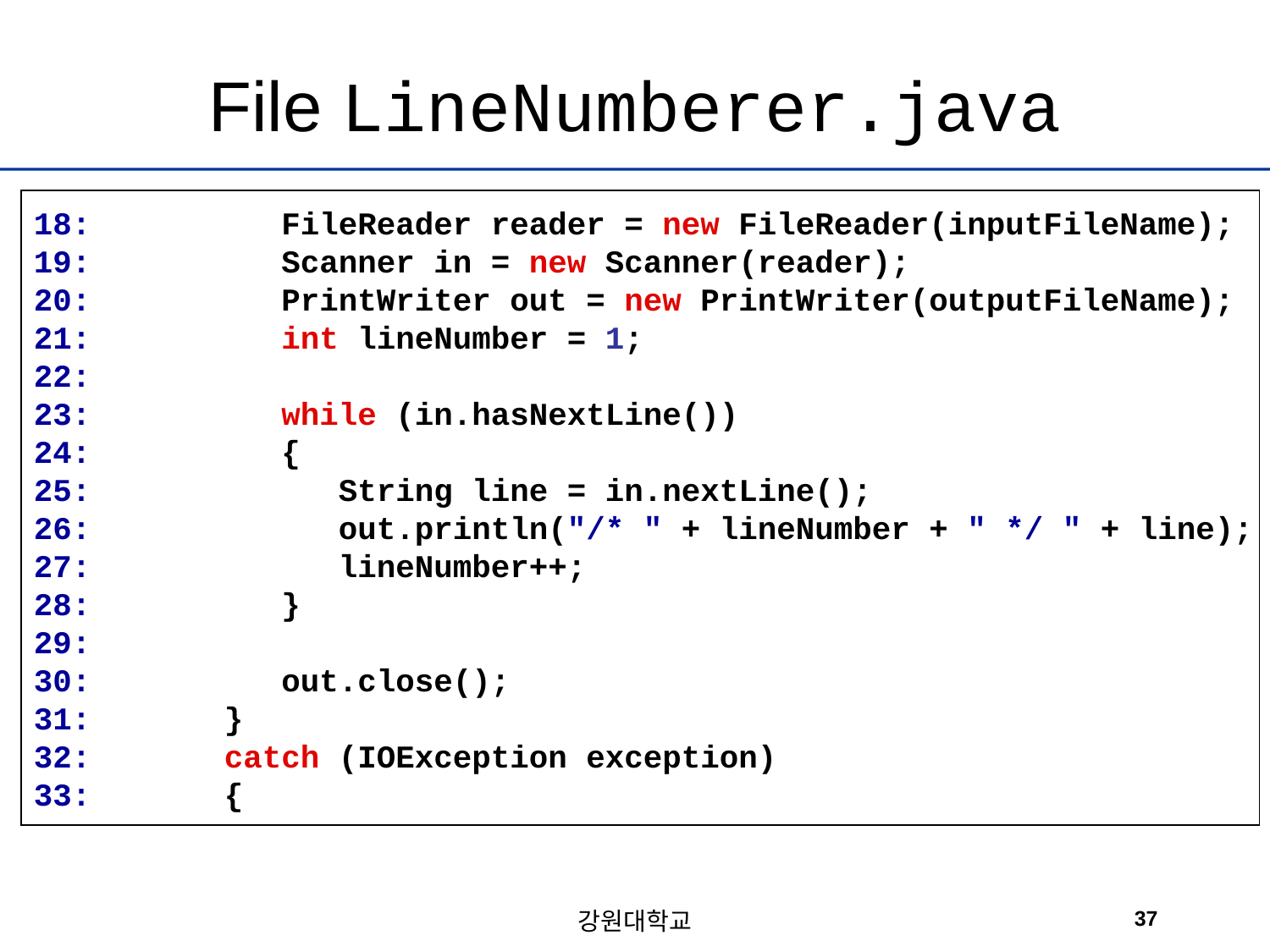

# File LineNumberer.java

18:          FileReader reader = new FileReader(inputFileName);
19:          Scanner in = new Scanner(reader);
20:          PrintWriter out = new PrintWriter(outputFileName);
21:          int lineNumber = 1;
22:
23:          while (in.hasNextLine())
24:          {
25:             String line = in.nextLine();
26:             out.println("/* " + lineNumber + " */ " + line);
27:             lineNumber++;
28:          }
29:
30:          out.close();
31:       }
32:       catch (IOException exception)
33:       {
강원대학교